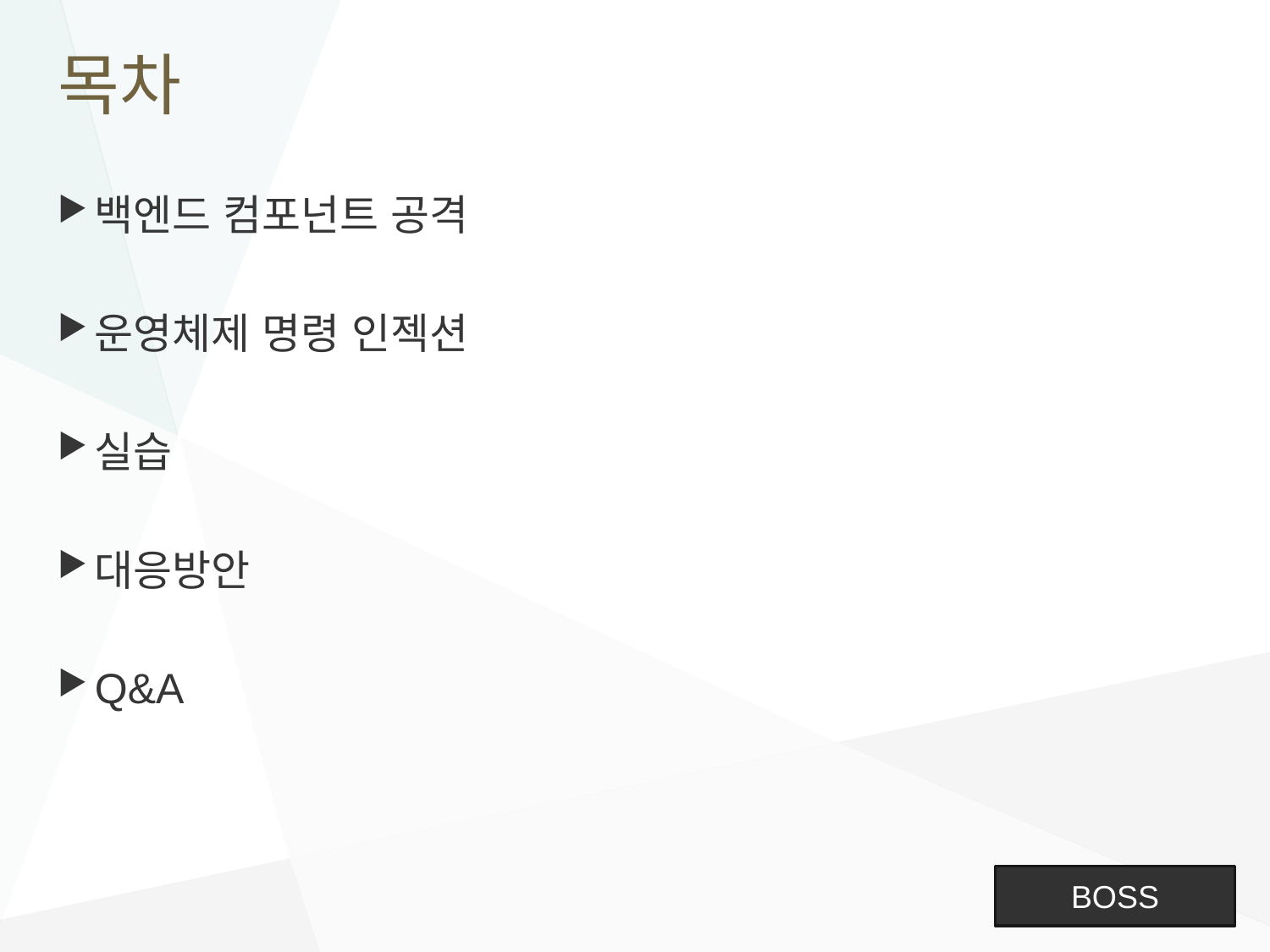

# 목차
백엔드 컴포넌트 공격

운영체제 명령 인젝션

실습

대응방안

Q&A
BOSS